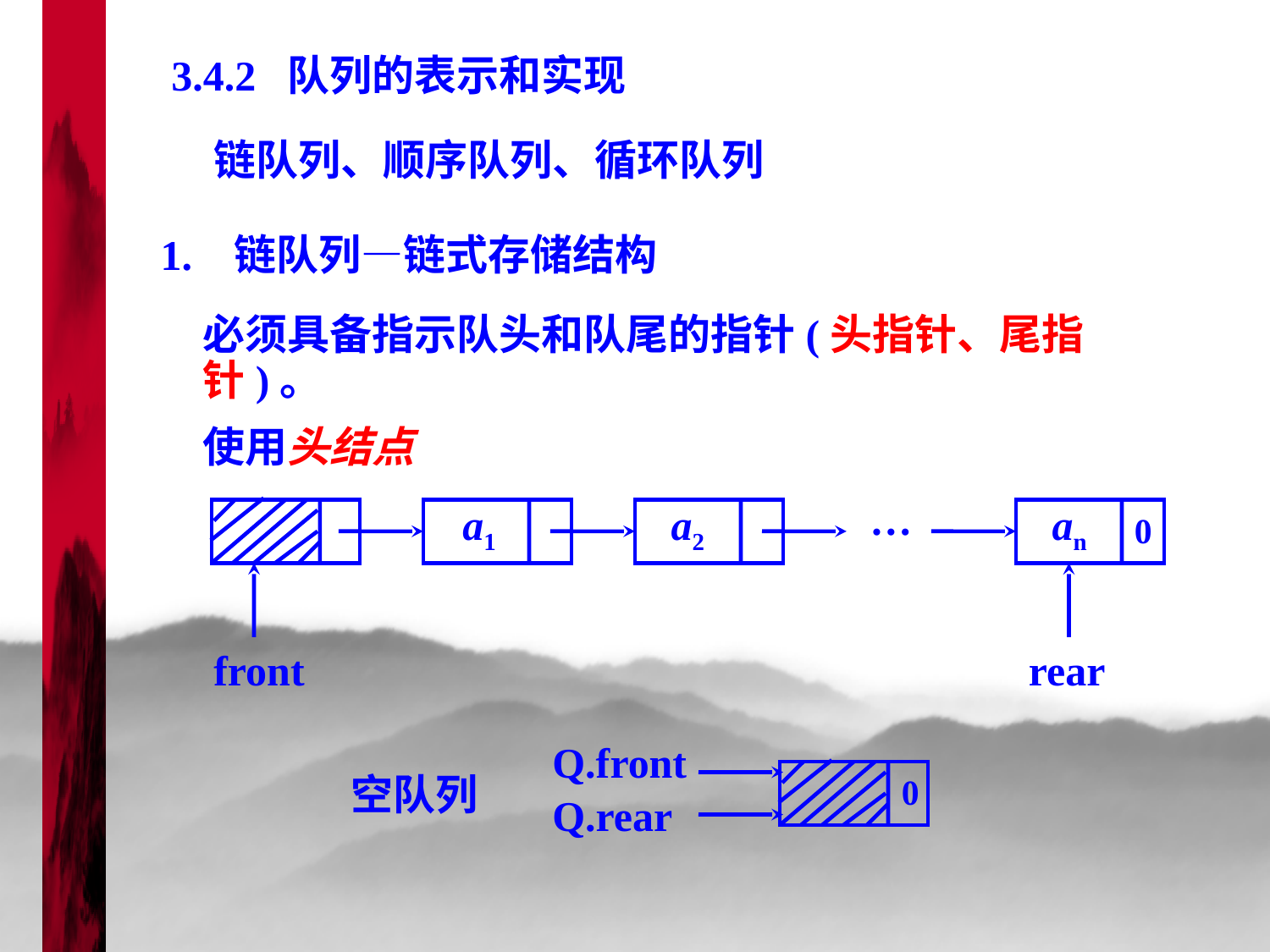

3.4.2  队列的表示和实现
链队列、顺序队列、循环队列
1.   链队列—链式存储结构
必须具备指示队头和队尾的指针(头指针、尾指针)。
使用头结点
…
a1
a2
an

0

front

rear
Q.front

0

Q.rear

空队列